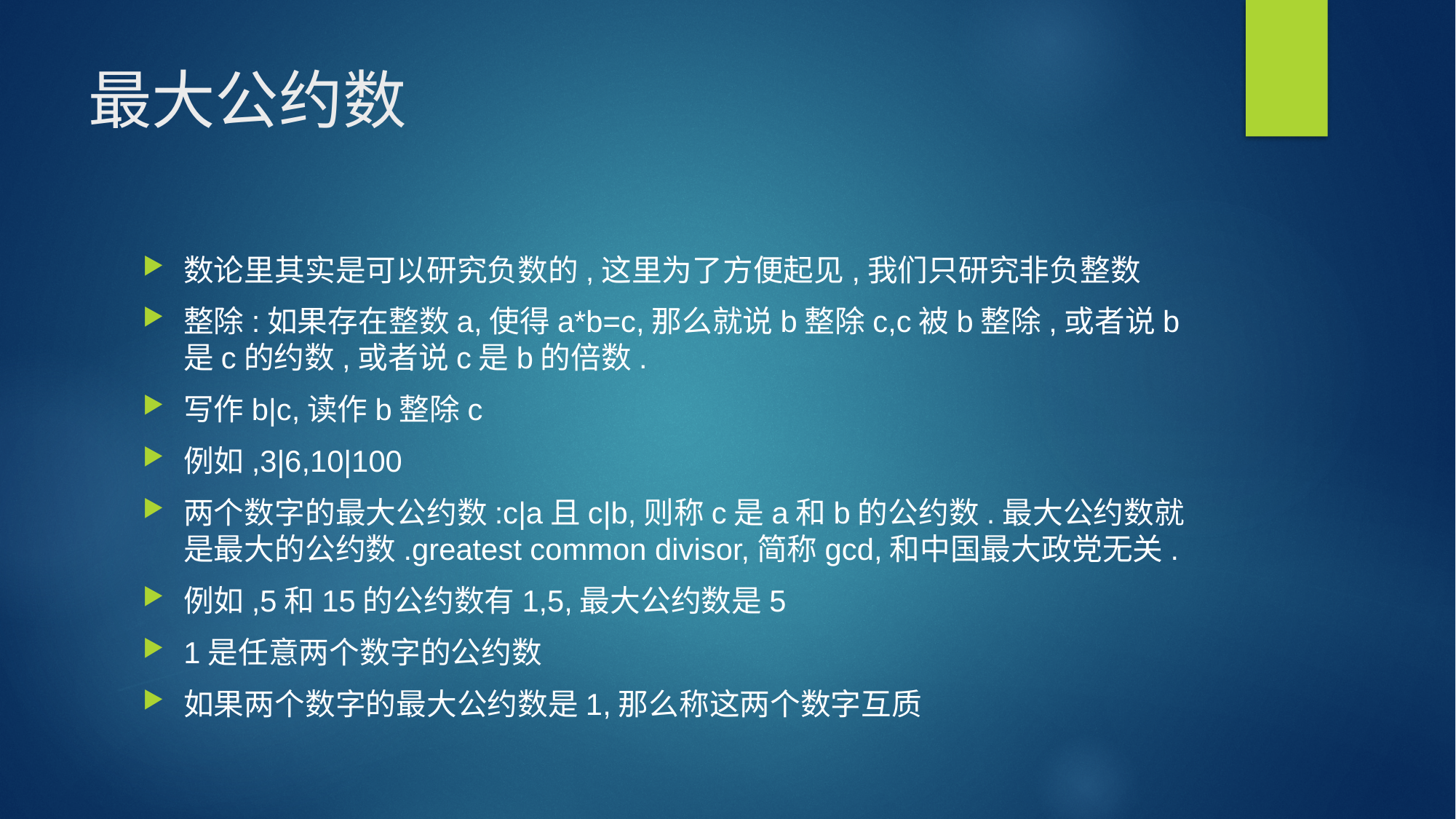

# 最大公约数
数论里其实是可以研究负数的,这里为了方便起见,我们只研究非负整数
整除:如果存在整数a,使得a*b=c,那么就说b整除c,c被b整除,或者说b是c的约数,或者说c是b的倍数.
写作b|c,读作b整除c
例如,3|6,10|100
两个数字的最大公约数:c|a且c|b,则称c是a和b的公约数.最大公约数就是最大的公约数.greatest common divisor,简称gcd,和中国最大政党无关.
例如,5和15的公约数有1,5,最大公约数是5
1是任意两个数字的公约数
如果两个数字的最大公约数是1,那么称这两个数字互质